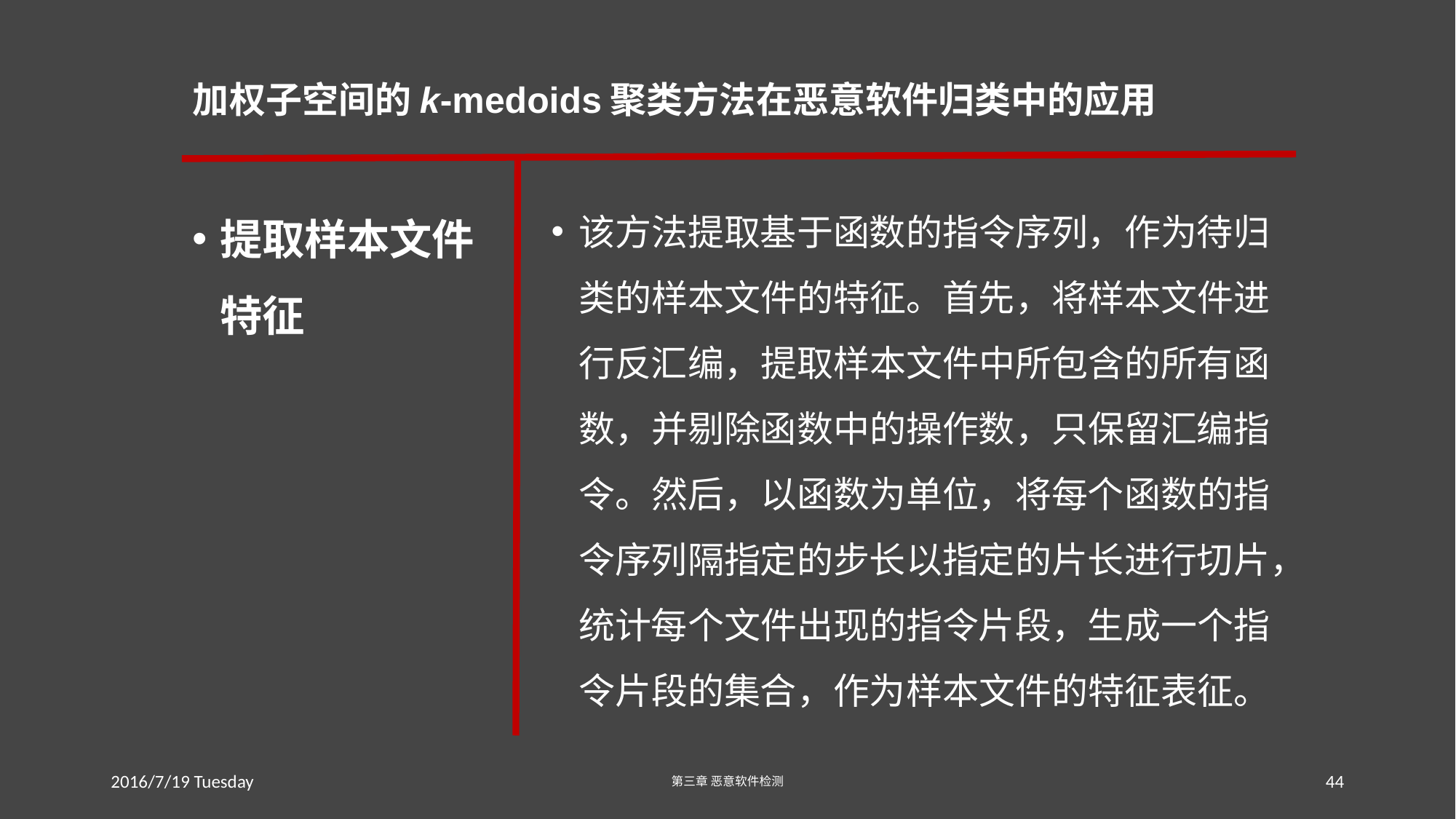

# 加权子空间的k-medoids聚类方法在恶意软件归类中的应用
提取样本文件特征
该方法提取基于函数的指令序列，作为待归类的样本文件的特征。首先，将样本文件进行反汇编，提取样本文件中所包含的所有函数，并剔除函数中的操作数，只保留汇编指令。然后，以函数为单位，将每个函数的指令序列隔指定的步长以指定的片长进行切片，统计每个文件出现的指令片段，生成一个指令片段的集合，作为样本文件的特征表征。

2016/7/19 Tuesday
第三章 恶意软件检测
44